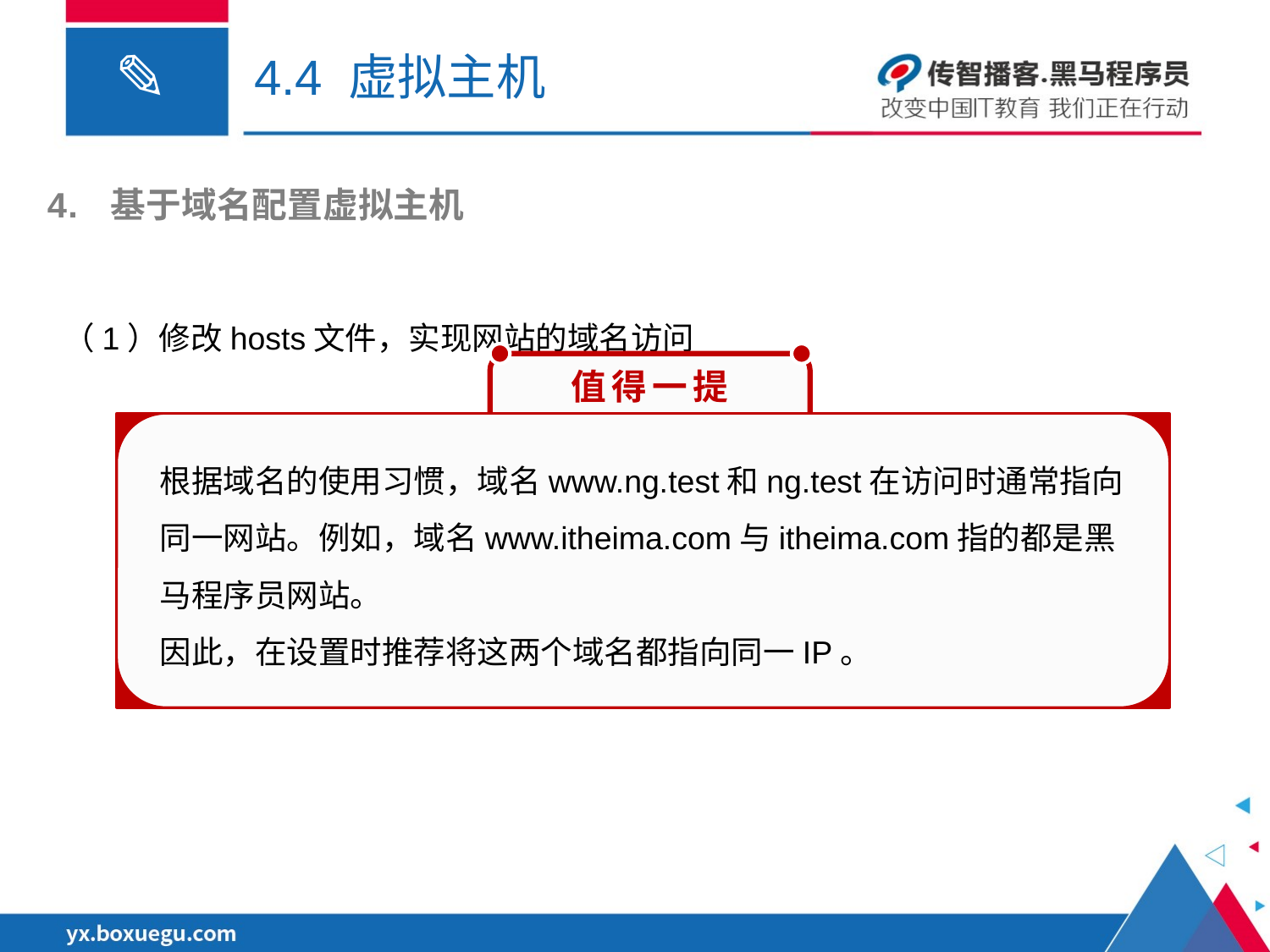

# 4.4 虚拟主机
基于域名配置虚拟主机
（1）修改hosts文件，实现网站的域名访问

值得一提

根据域名的使用习惯，域名www.ng.test和ng.test在访问时通常指向同一网站。例如，域名www.itheima.com与itheima.com指的都是黑马程序员网站。
因此，在设置时推荐将这两个域名都指向同一IP。